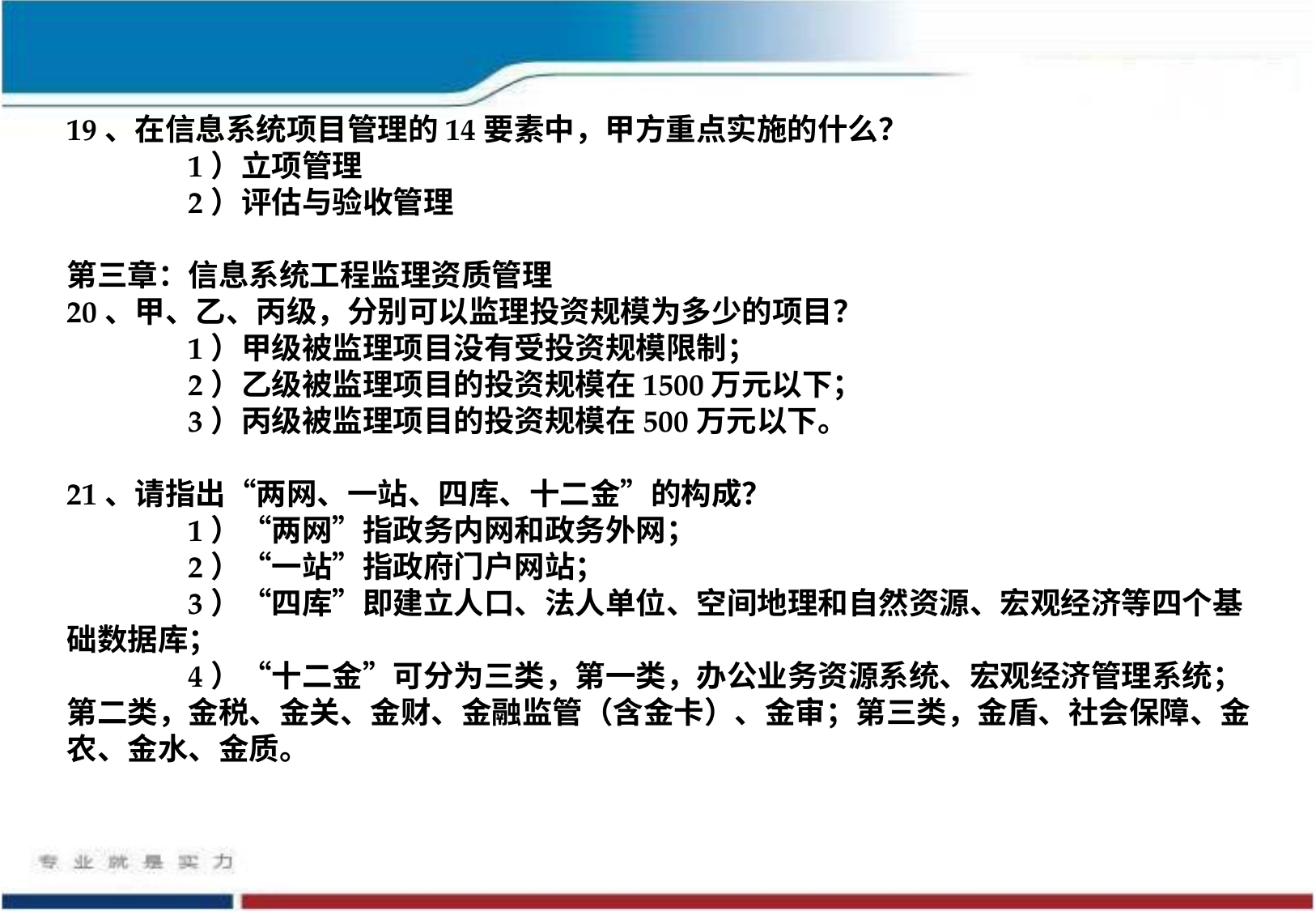

19、在信息系统项目管理的14要素中，甲方重点实施的什么？
	1）立项管理
	2）评估与验收管理

第三章：信息系统工程监理资质管理
20、甲、乙、丙级，分别可以监理投资规模为多少的项目？
	1）甲级被监理项目没有受投资规模限制；
	2）乙级被监理项目的投资规模在1500万元以下；
	3）丙级被监理项目的投资规模在500万元以下。

21、请指出“两网、一站、四库、十二金”的构成？
	1）“两网”指政务内网和政务外网；
	2）“一站”指政府门户网站；
	3）“四库”即建立人口、法人单位、空间地理和自然资源、宏观经济等四个基础数据库；
	4）“十二金”可分为三类，第一类，办公业务资源系统、宏观经济管理系统；第二类，金税、金关、金财、金融监管（含金卡）、金审；第三类，金盾、社会保障、金农、金水、金质。